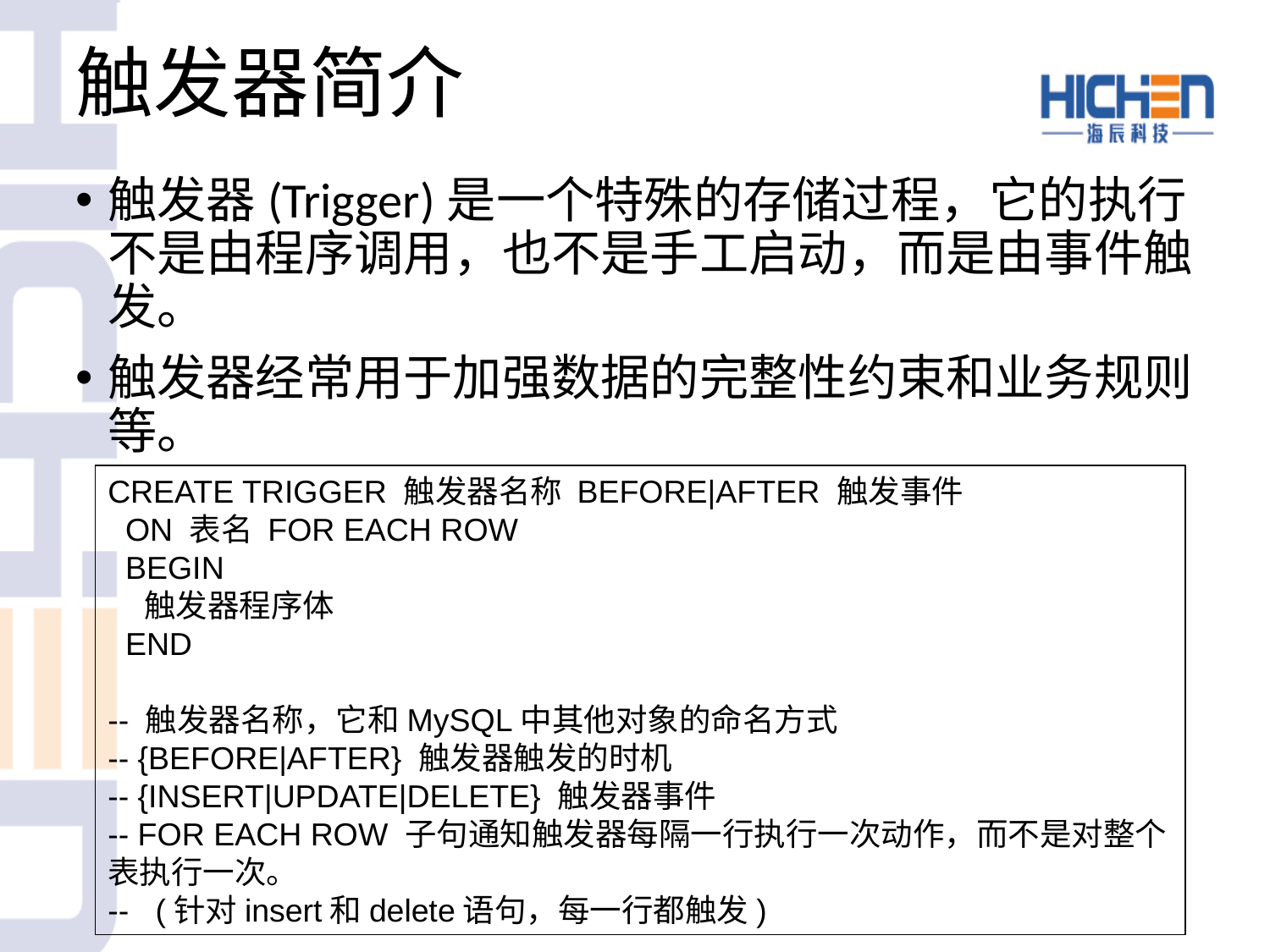

# 触发器简介
触发器(Trigger)是一个特殊的存储过程，它的执行不是由程序调用，也不是手工启动，而是由事件触发。
触发器经常用于加强数据的完整性约束和业务规则等。
CREATE TRIGGER 触发器名称 BEFORE|AFTER 触发事件
  ON 表名 FOR EACH ROW
  BEGIN
    触发器程序体
  END

-- 触发器名称，它和MySQL中其他对象的命名方式
-- {BEFORE|AFTER} 触发器触发的时机
-- {INSERT|UPDATE|DELETE} 触发器事件
-- FOR EACH ROW 子句通知触发器每隔一行执行一次动作，而不是对整个表执行一次。
--   (针对insert和delete语句，每一行都触发)